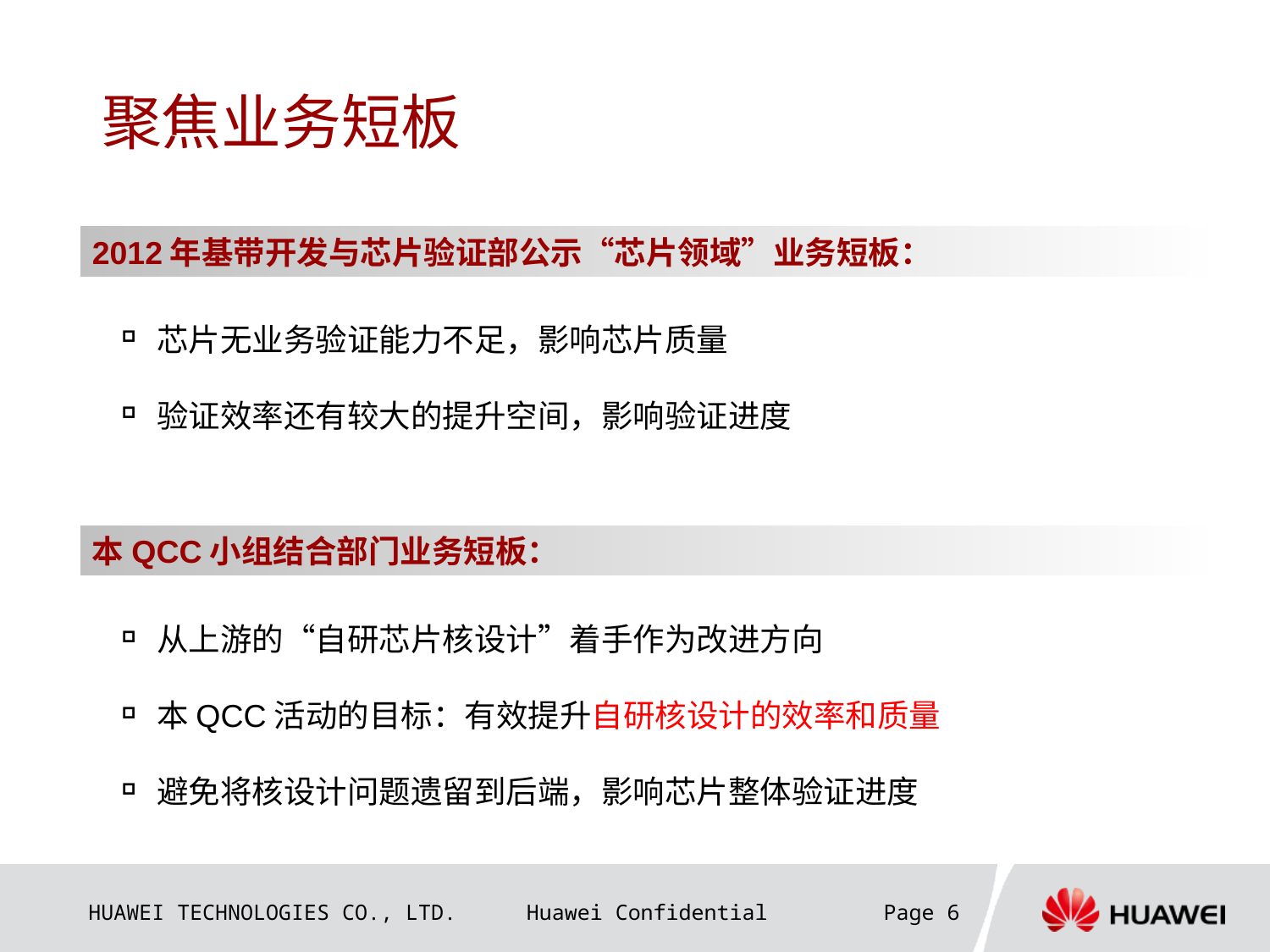

# 聚焦业务短板
2012年基带开发与芯片验证部公示“芯片领域”业务短板：
芯片无业务验证能力不足，影响芯片质量
验证效率还有较大的提升空间，影响验证进度
本QCC小组结合部门业务短板：
从上游的“自研芯片核设计”着手作为改进方向
本QCC活动的目标：有效提升自研核设计的效率和质量
避免将核设计问题遗留到后端，影响芯片整体验证进度
Page 6